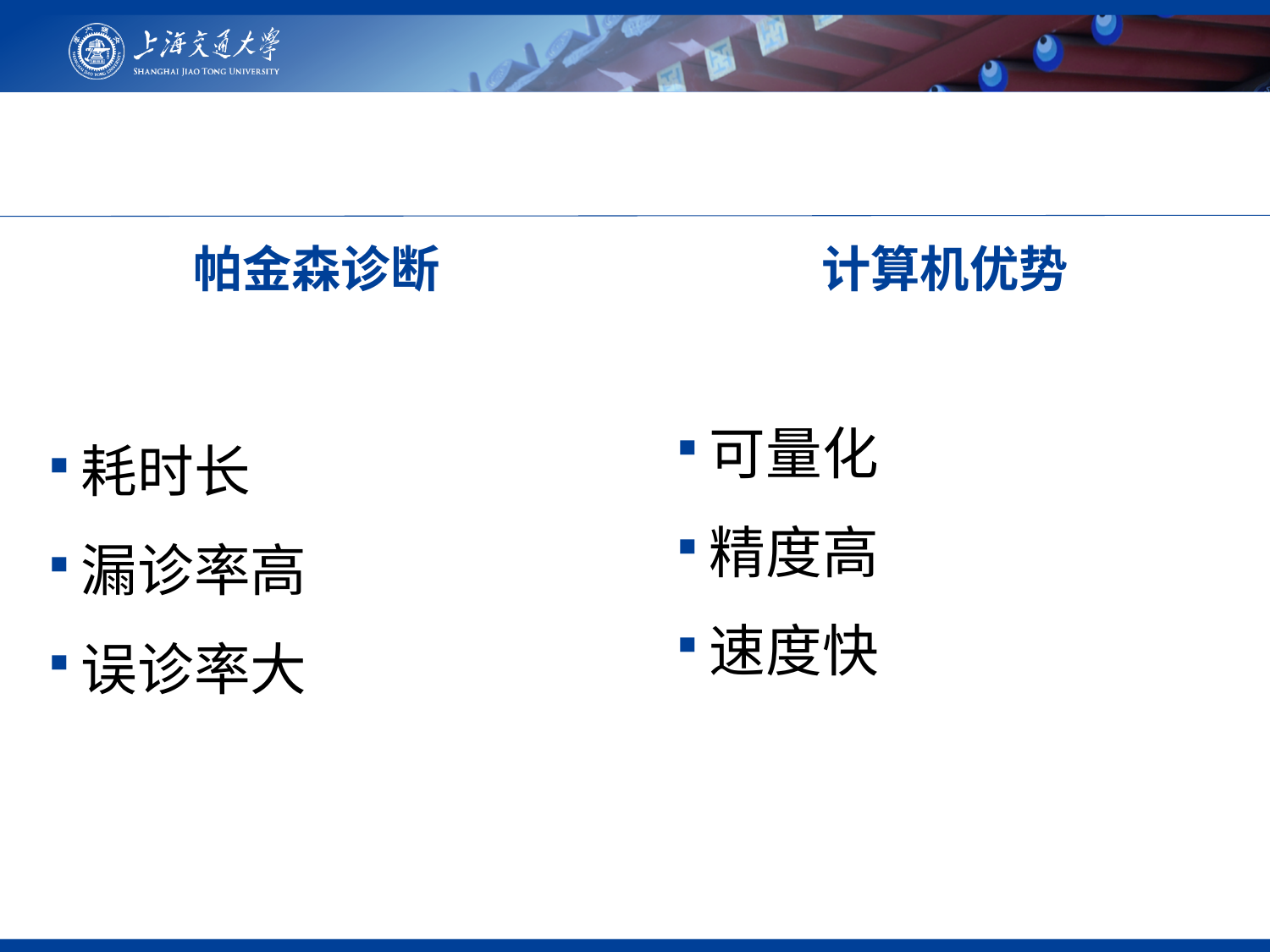

帕金森诊断

耗时长
漏诊率高
误诊率大

计算机优势

可量化
精度高
速度快